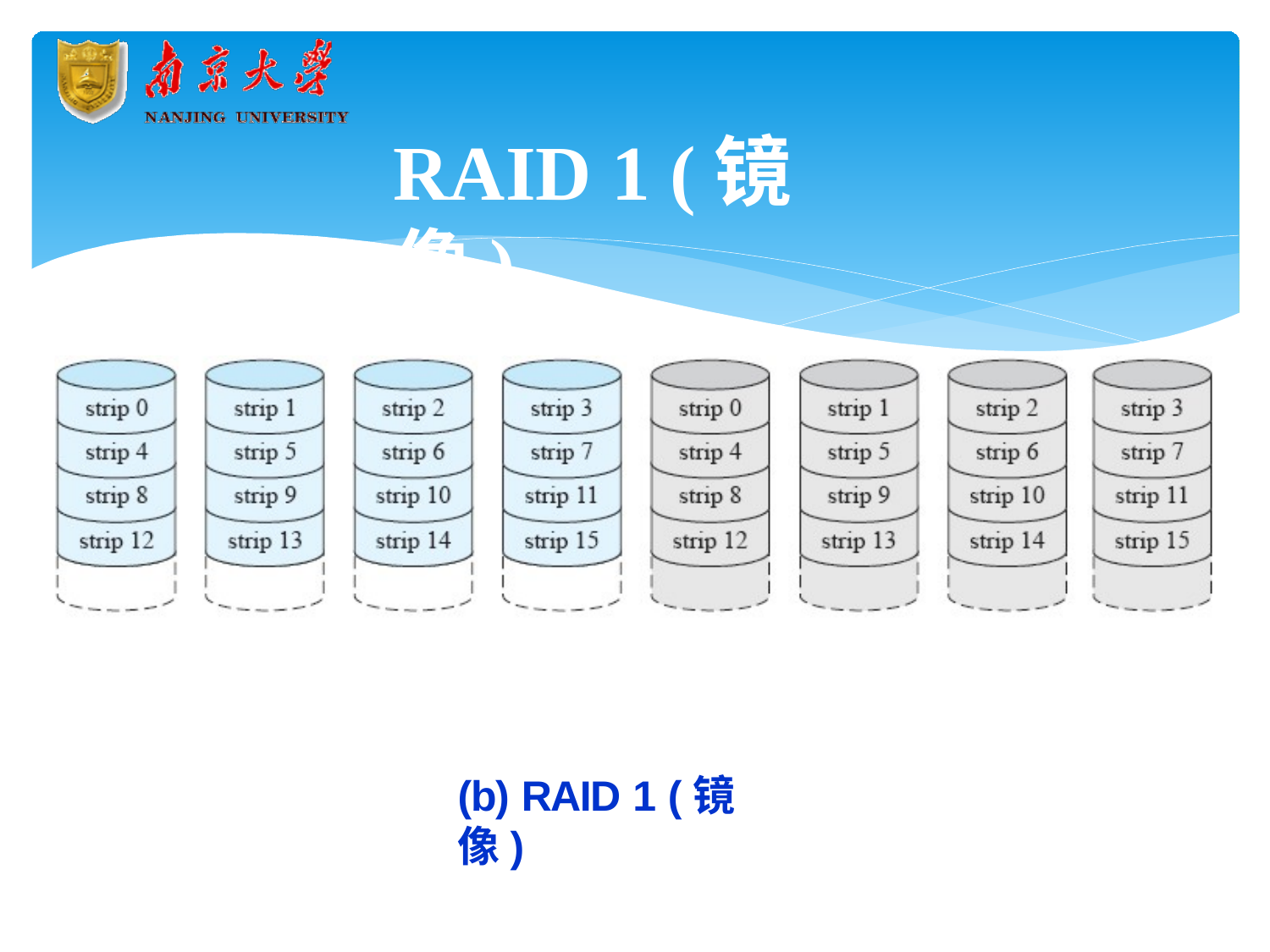

# RAID 1 (镜像)

(b) RAID 1 (镜像)